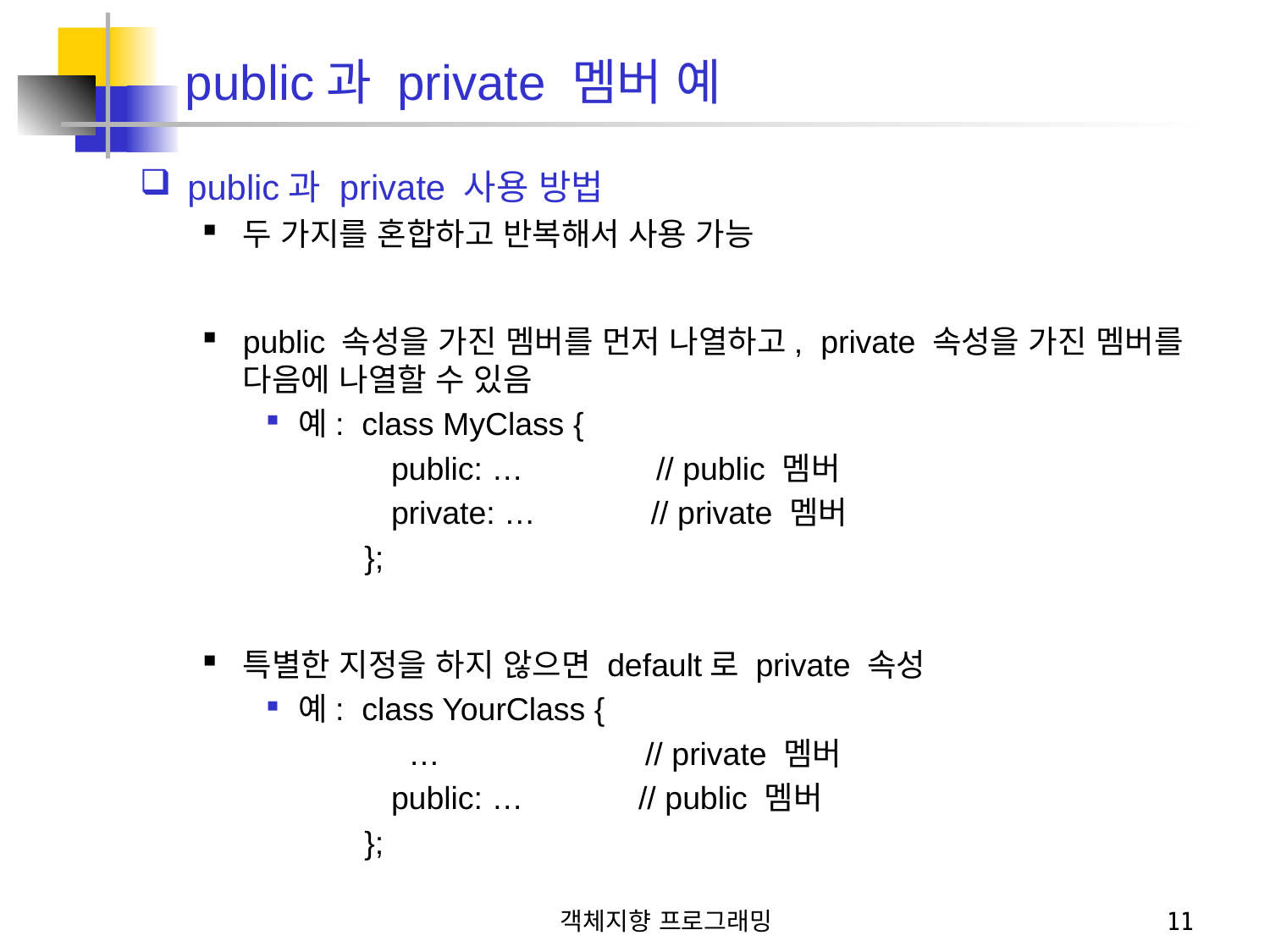

public과 private 멤버 예
public과 private 사용 방법
두 가지를 혼합하고 반복해서 사용 가능

public 속성을 가진 멤버를 먼저 나열하고,  private 속성을 가진 멤버를 다음에 나열할 수 있음
예:  class MyClass {
              public: …               // public 멤버
              private: …             // private 멤버
           };

특별한 지정을 하지 않으면 default로 private 속성
예:  class YourClass {
                …                       // private 멤버
              public: …             // public 멤버
           };
객체지향 프로그래밍
11